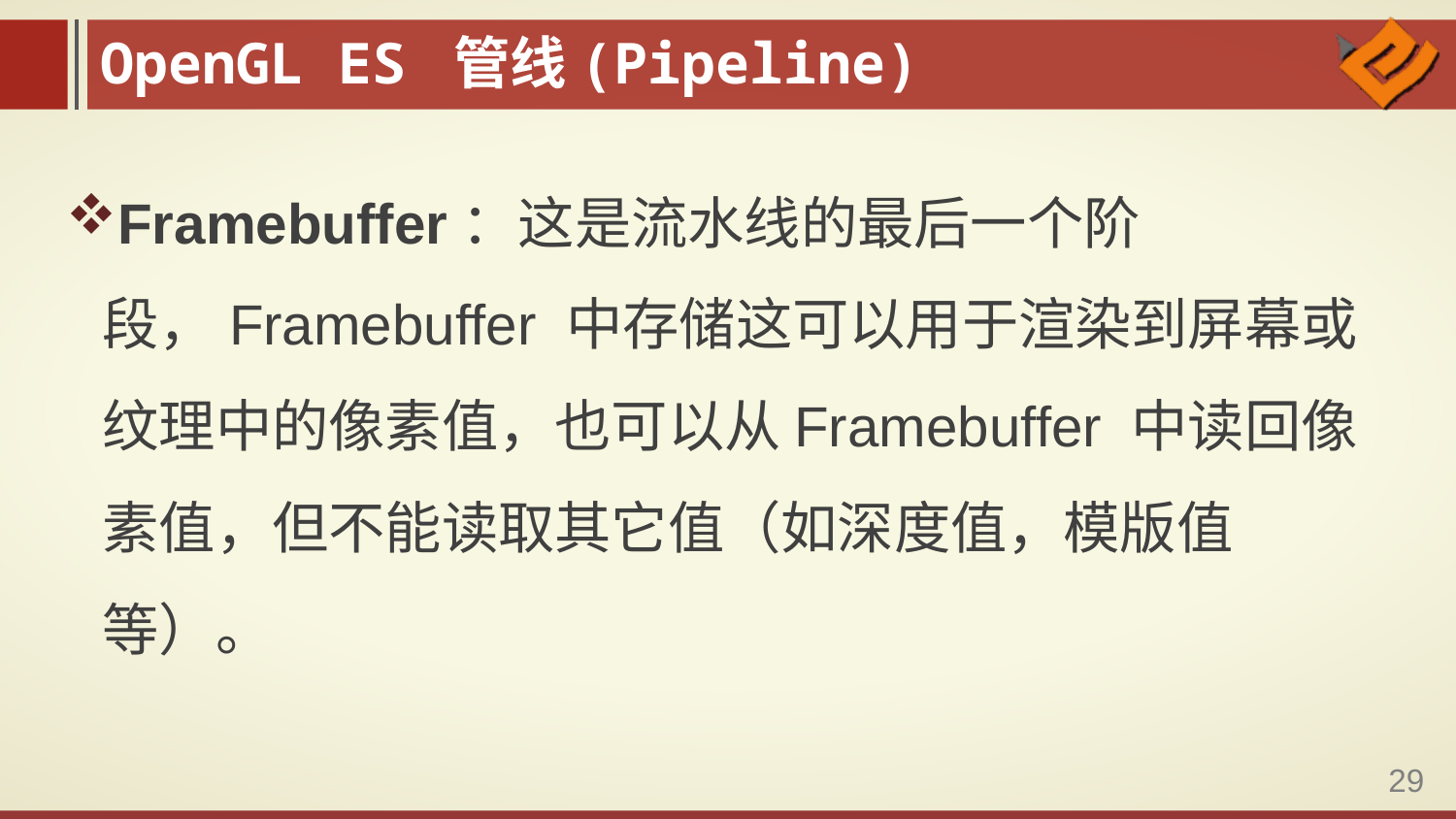

OpenGL ES 管线(Pipeline)
Framebuffer：这是流水线的最后一个阶段，Framebuffer 中存储这可以用于渲染到屏幕或纹理中的像素值，也可以从Framebuffer 中读回像素值，但不能读取其它值（如深度值，模版值等）。